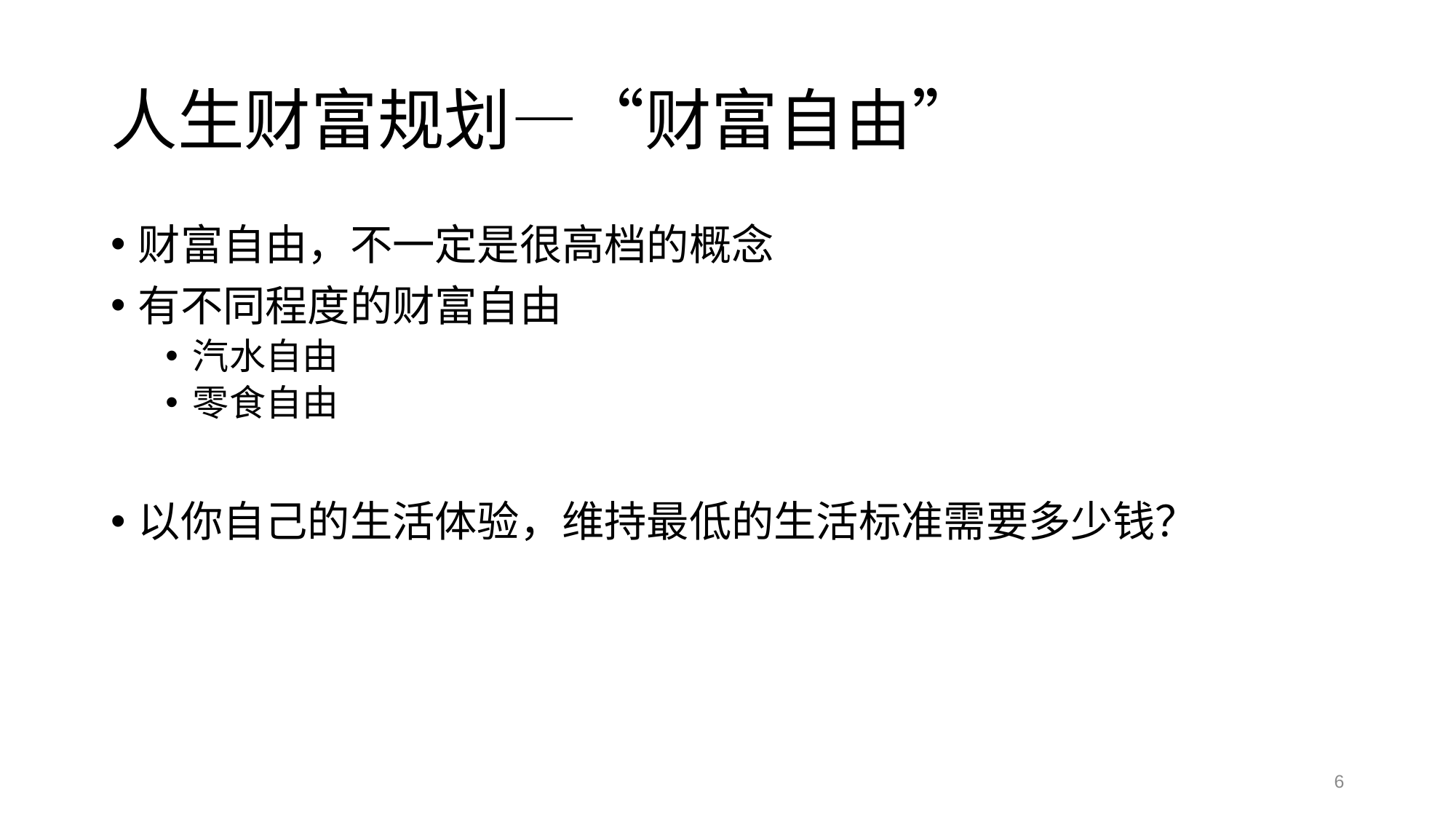

# 人生财富规划—“财富自由”
财富自由，不一定是很高档的概念
有不同程度的财富自由
汽水自由
零食自由

以你自己的生活体验，维持最低的生活标准需要多少钱？
6